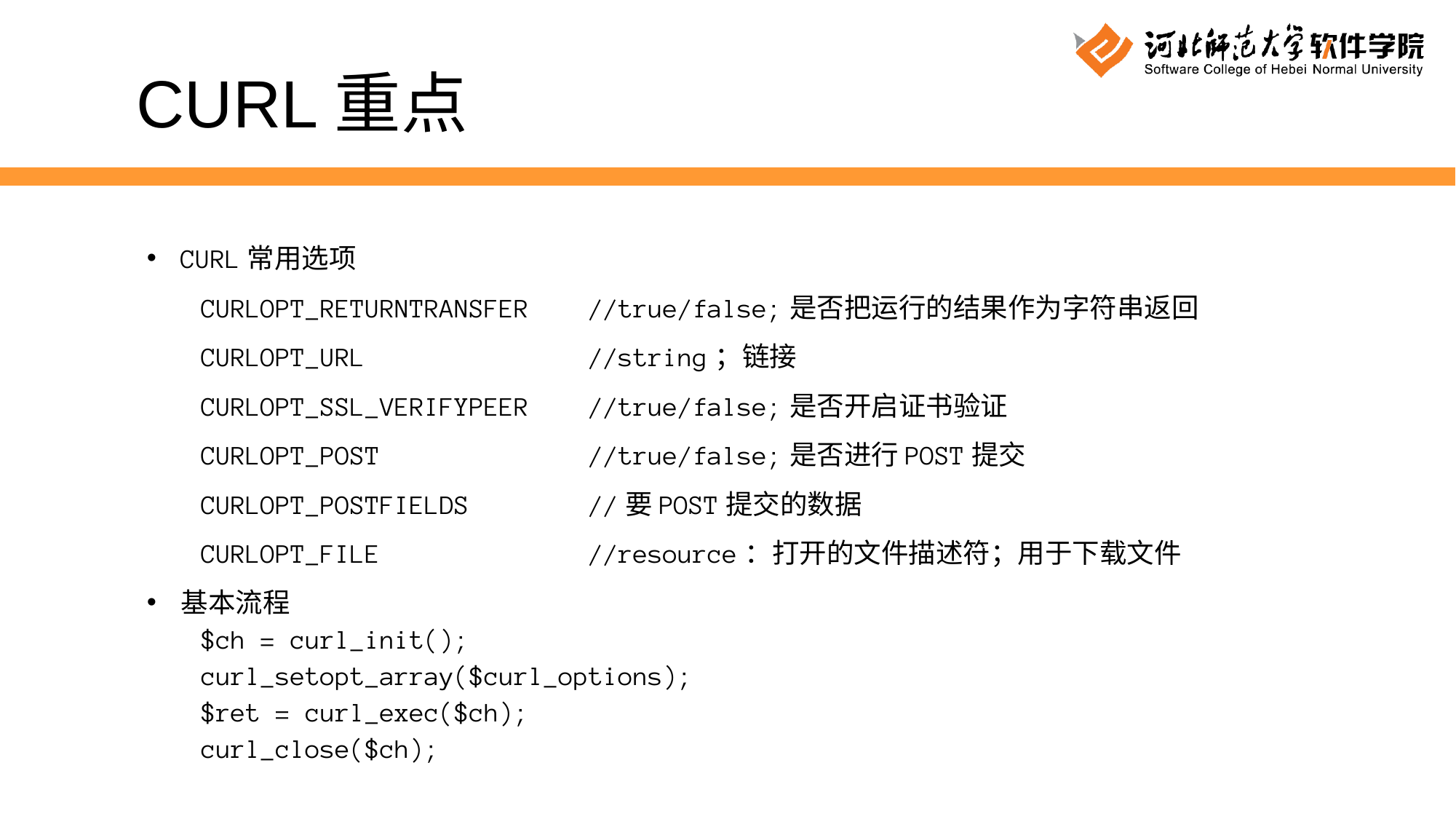

CURL重点
CURL常用选项
CURLOPT_RETURNTRANSFER    //true/false;是否把运行的结果作为字符串返回
CURLOPT_URL               //string；链接
CURLOPT_SSL_VERIFYPEER    //true/false;是否开启证书验证
CURLOPT_POST              //true/false;是否进行POST提交
CURLOPT_POSTFIELDS        //要POST提交的数据
CURLOPT_FILE              //resource：打开的文件描述符；用于下载文件
基本流程
$ch = curl_init();
curl_setopt_array($curl_options);
$ret = curl_exec($ch);
curl_close($ch);